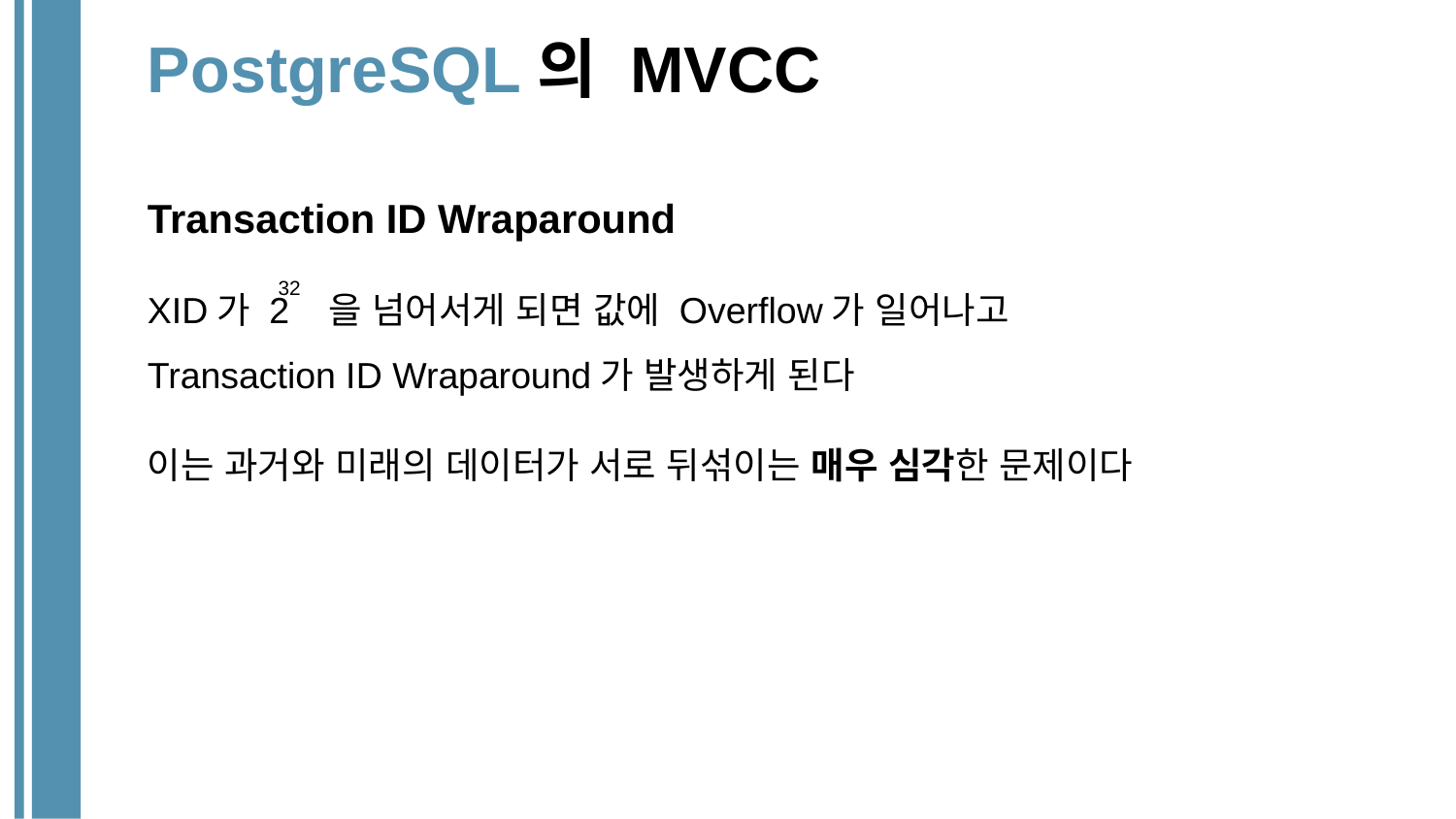

# PostgreSQL의 MVCC
Transaction ID Wraparound
XID가 2   을 넘어서게 되면 값에 Overflow가 일어나고
Transaction ID Wraparound가 발생하게 된다
이는 과거와 미래의 데이터가 서로 뒤섞이는 매우 심각한 문제이다
32